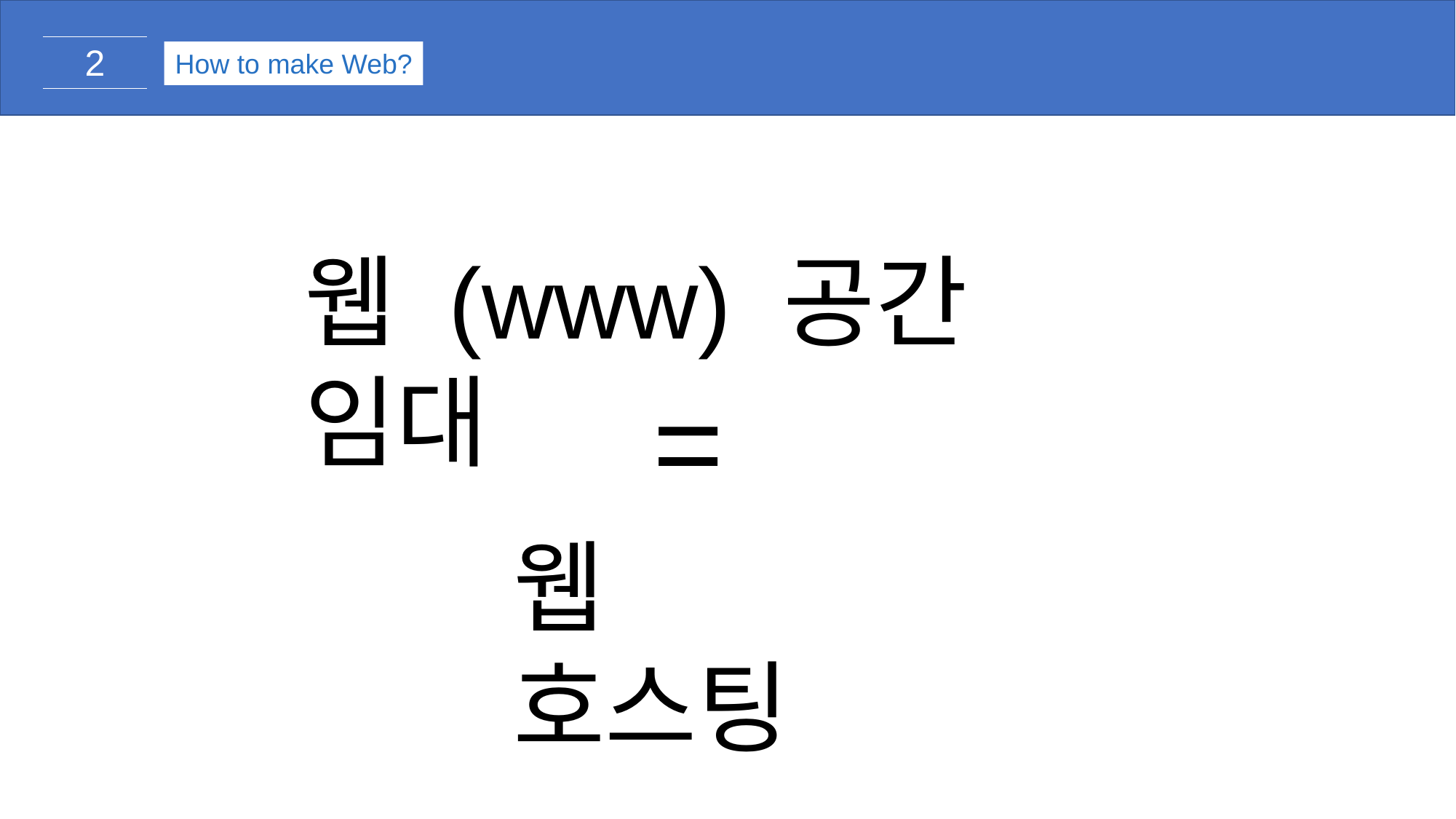

2
How to make Web?
웹 (www) 공간 임대
=

웹 호스팅